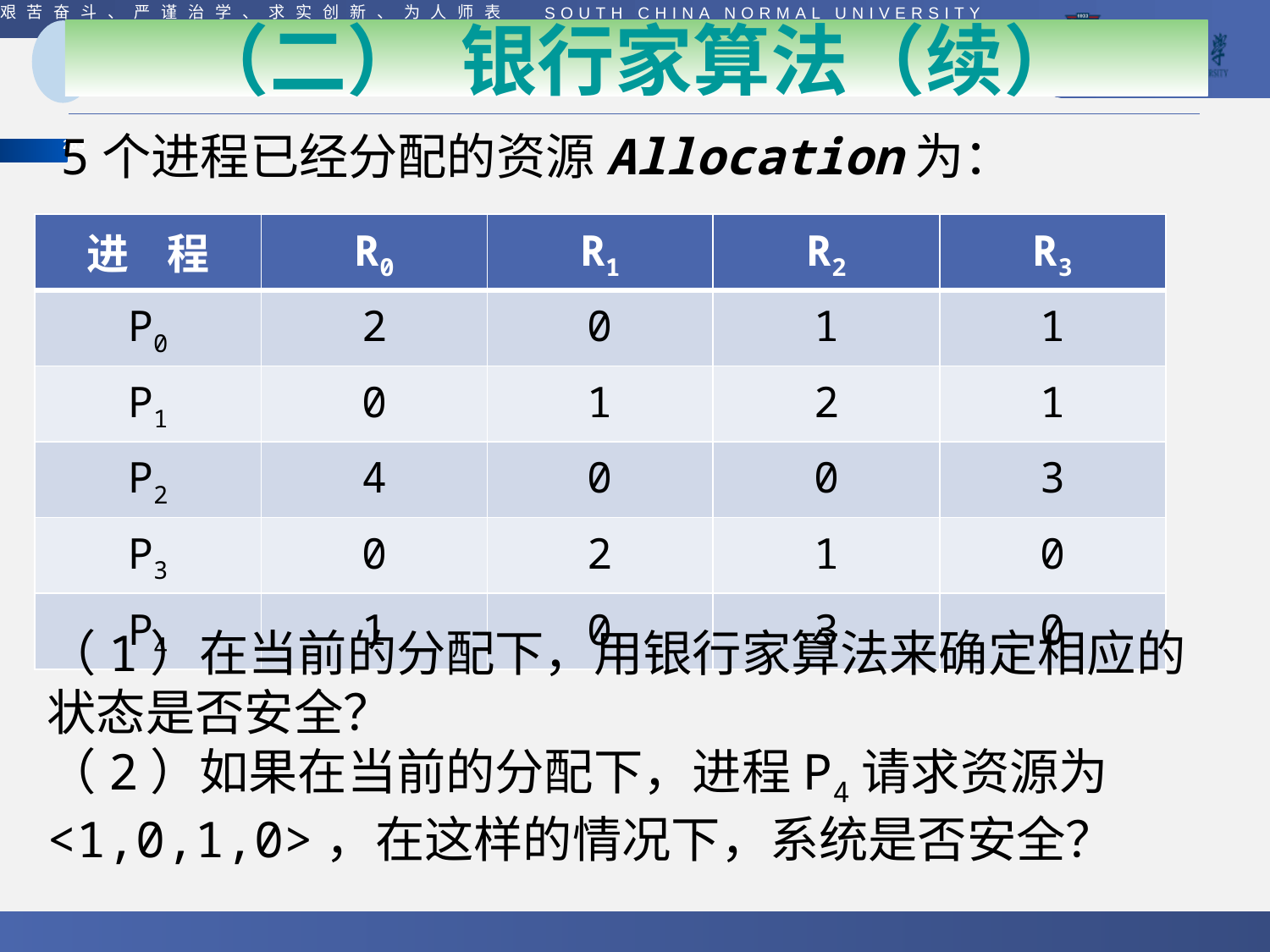

（二）  银行家算法（续）
5个进程已经分配的资源Allocation为：
| 进 程 | R0 | R1 | R2 | R3 |
| --- | --- | --- | --- | --- |
| P0 | 2 | 0 | 1 | 1 |
| P1 | 0 | 1 | 2 | 1 |
| P2 | 4 | 0 | 0 | 3 |
| P3 | 0 | 2 | 1 | 0 |
| P4 | 1 | 0 | 3 | 0 |
（1）在当前的分配下，用银行家算法来确定相应的状态是否安全？
（2）如果在当前的分配下，进程P4请求资源为<1,0,1,0>，在这样的情况下，系统是否安全？

263